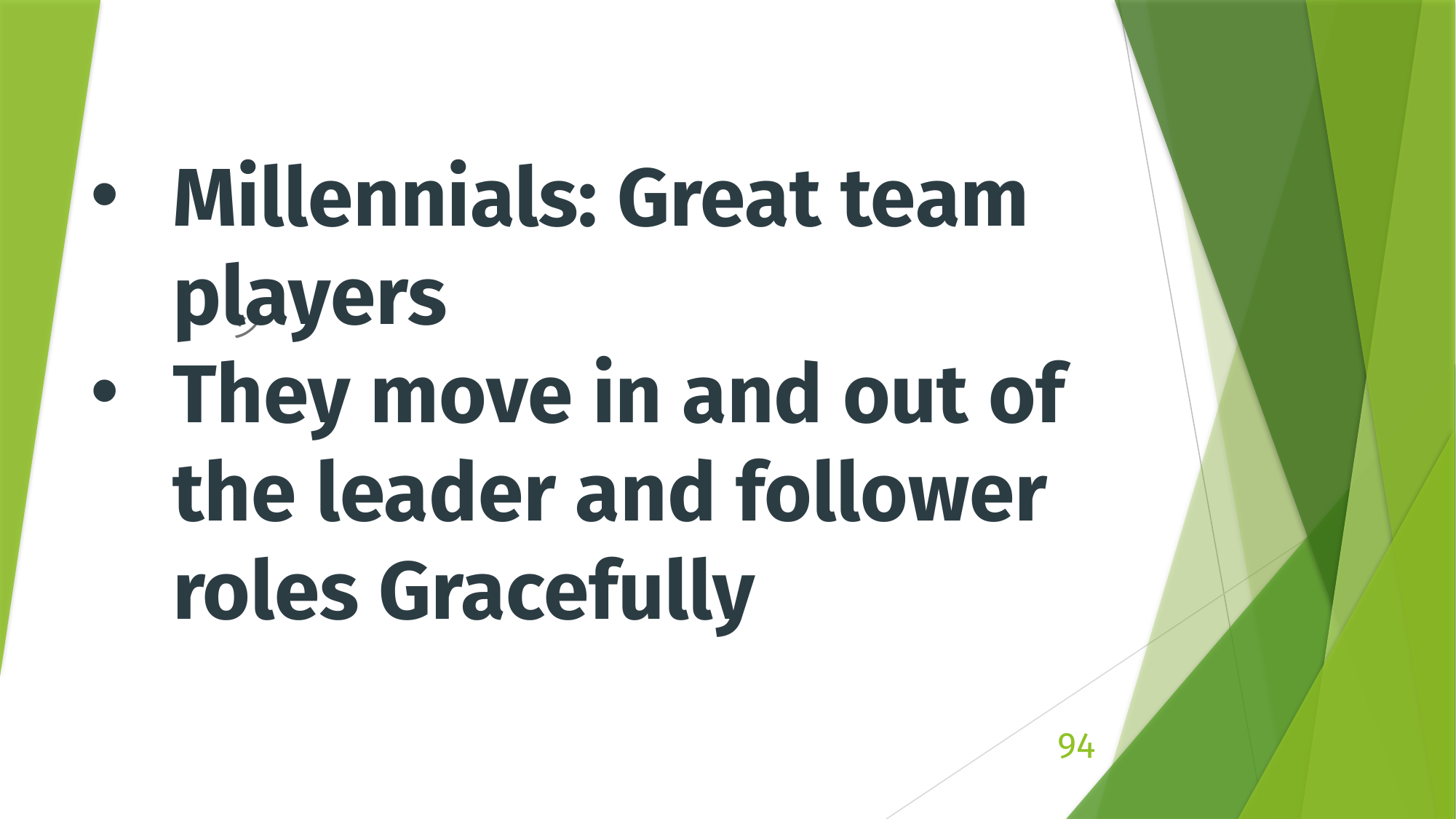

Millennials: Great team players
They move in and out of the leader and follower roles Gracefully
ジ
94